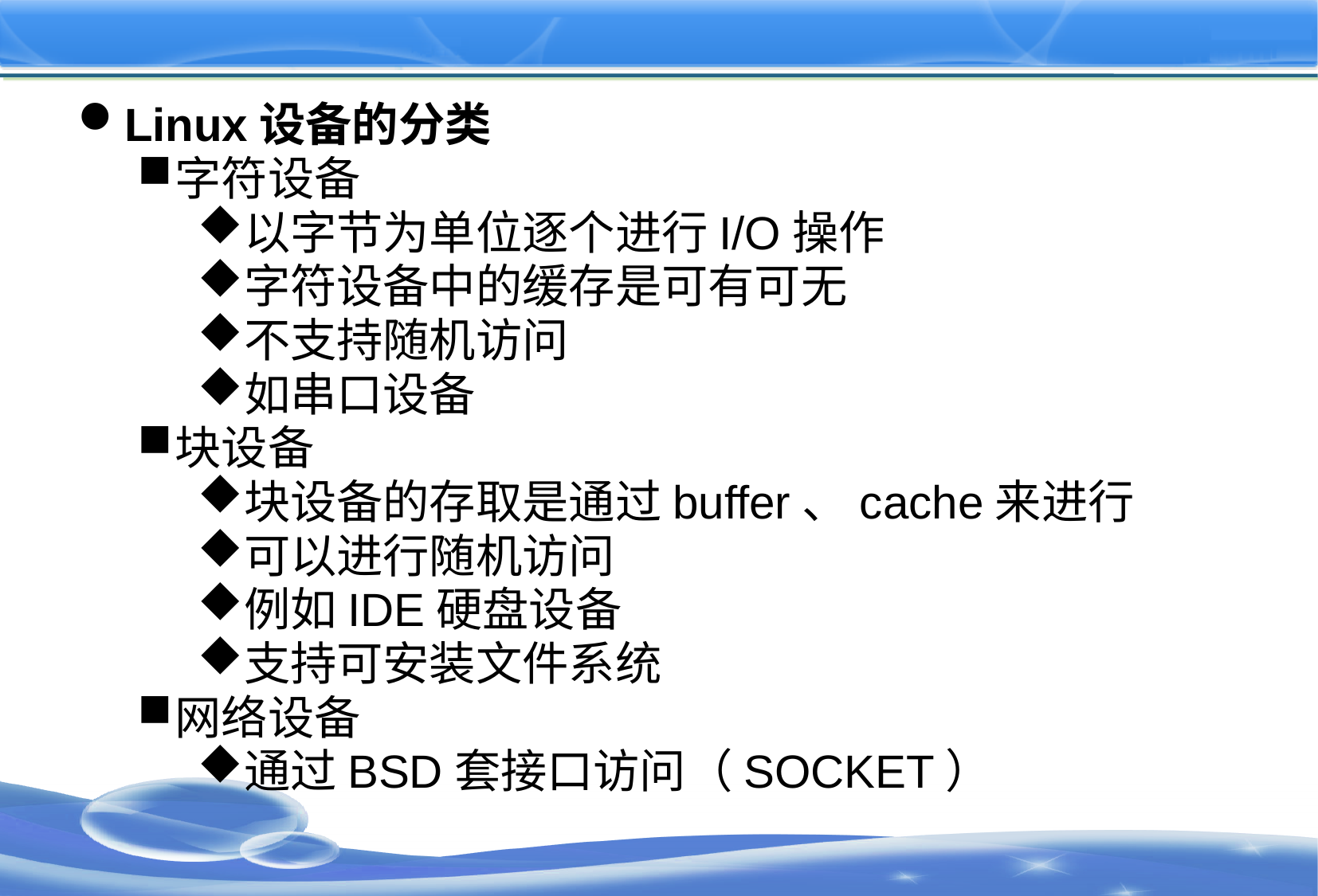

#
Linux设备的分类
字符设备
以字节为单位逐个进行I/O操作
字符设备中的缓存是可有可无
不支持随机访问
如串口设备
块设备
块设备的存取是通过buffer、cache来进行
可以进行随机访问
例如IDE硬盘设备
支持可安装文件系统
网络设备
通过BSD套接口访问（SOCKET）